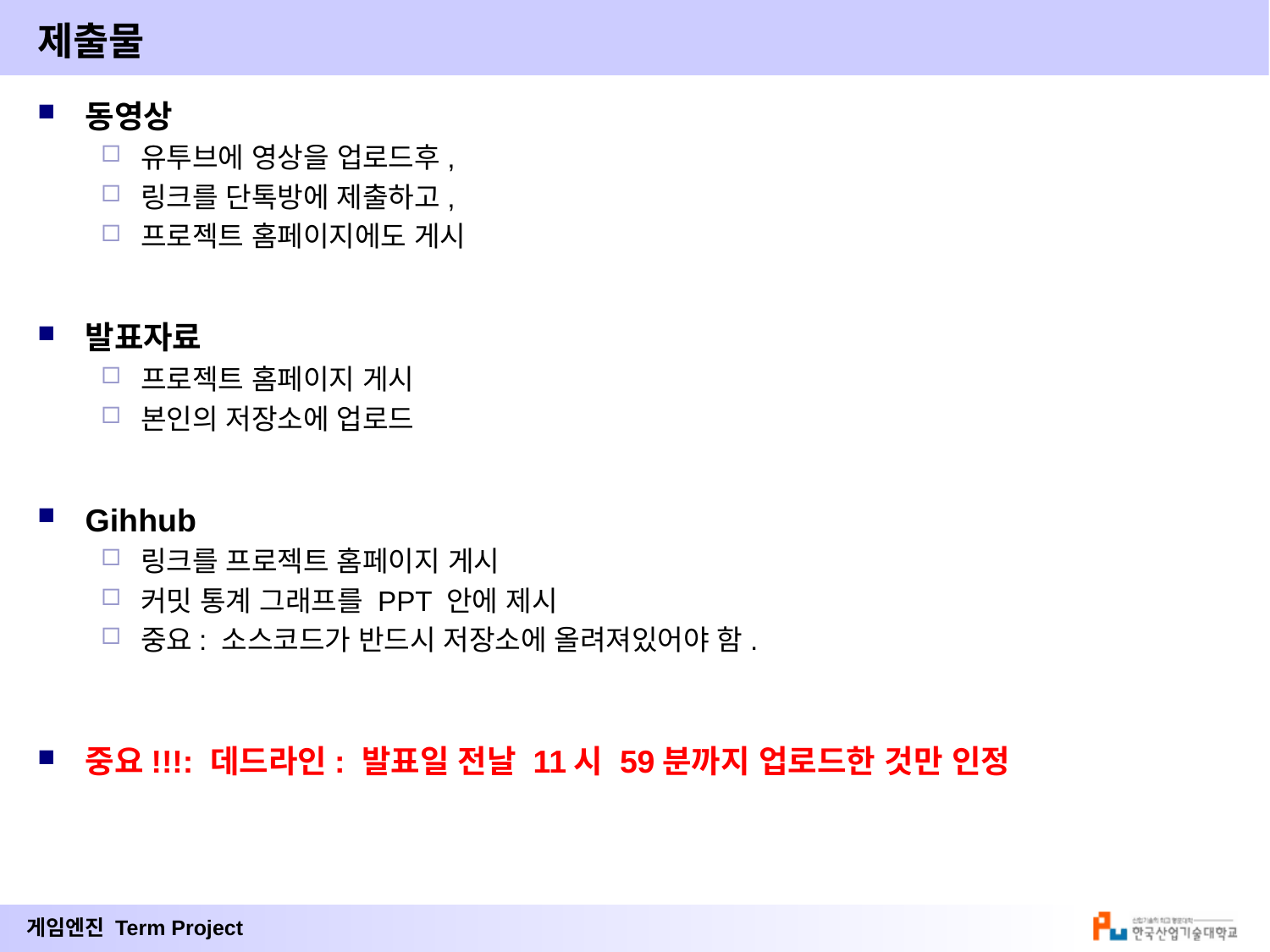

# 제출물
동영상
유투브에 영상을 업로드후,
링크를 단톡방에 제출하고,
프로젝트 홈페이지에도 게시

발표자료
프로젝트 홈페이지 게시
본인의 저장소에 업로드

Gihhub
링크를 프로젝트 홈페이지 게시
커밋 통계 그래프를 PPT 안에 제시
중요: 소스코드가 반드시 저장소에 올려져있어야 함.

중요!!!: 데드라인: 발표일 전날 11시 59분까지 업로드한 것만 인정